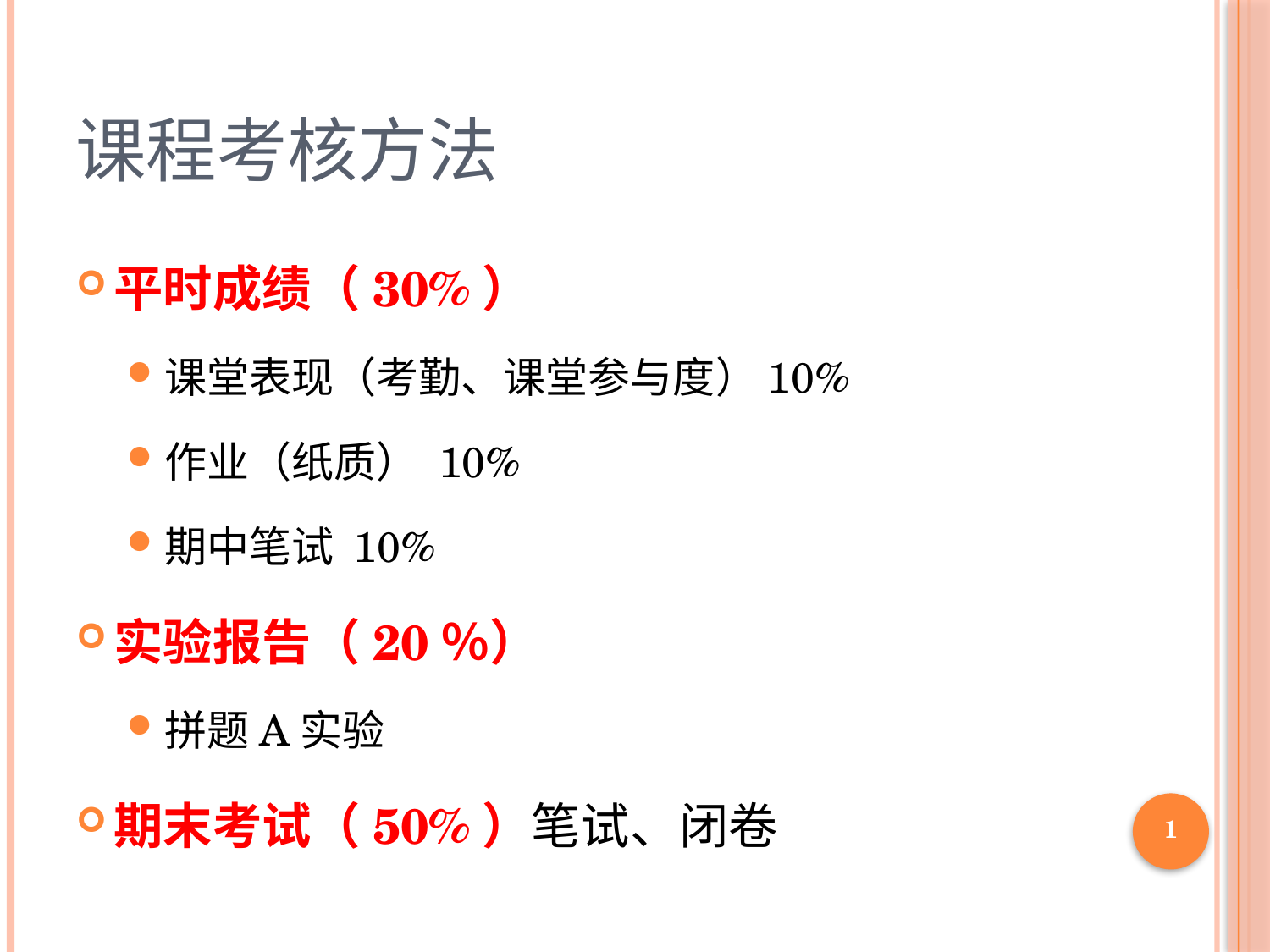

# 课程考核方法
平时成绩（30%）
课堂表现（考勤、课堂参与度）10%
作业（纸质） 10%
期中笔试 10%
实验报告（20％）
拼题A实验
期末考试（50%）笔试、闭卷
1